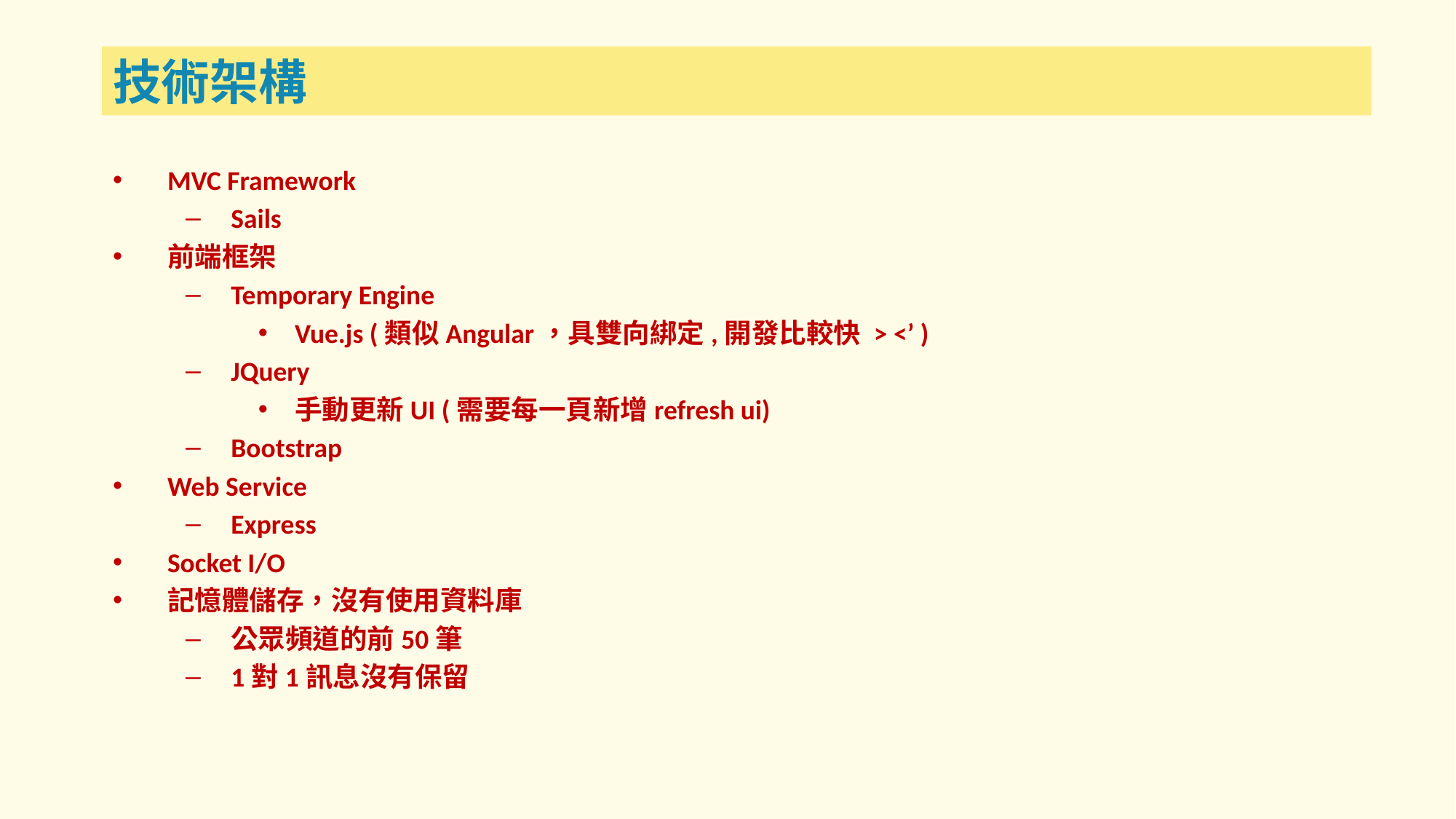

技術架構
MVC Framework
Sails
前端框架
Temporary Engine
Vue.js (類似Angular，具雙向綁定,開發比較快 > <’ )
JQuery
手動更新UI (需要每一頁新增refresh ui)
Bootstrap
Web Service
Express
Socket I/O
記憶體儲存，沒有使用資料庫
公眾頻道的前50筆
1對1訊息沒有保留